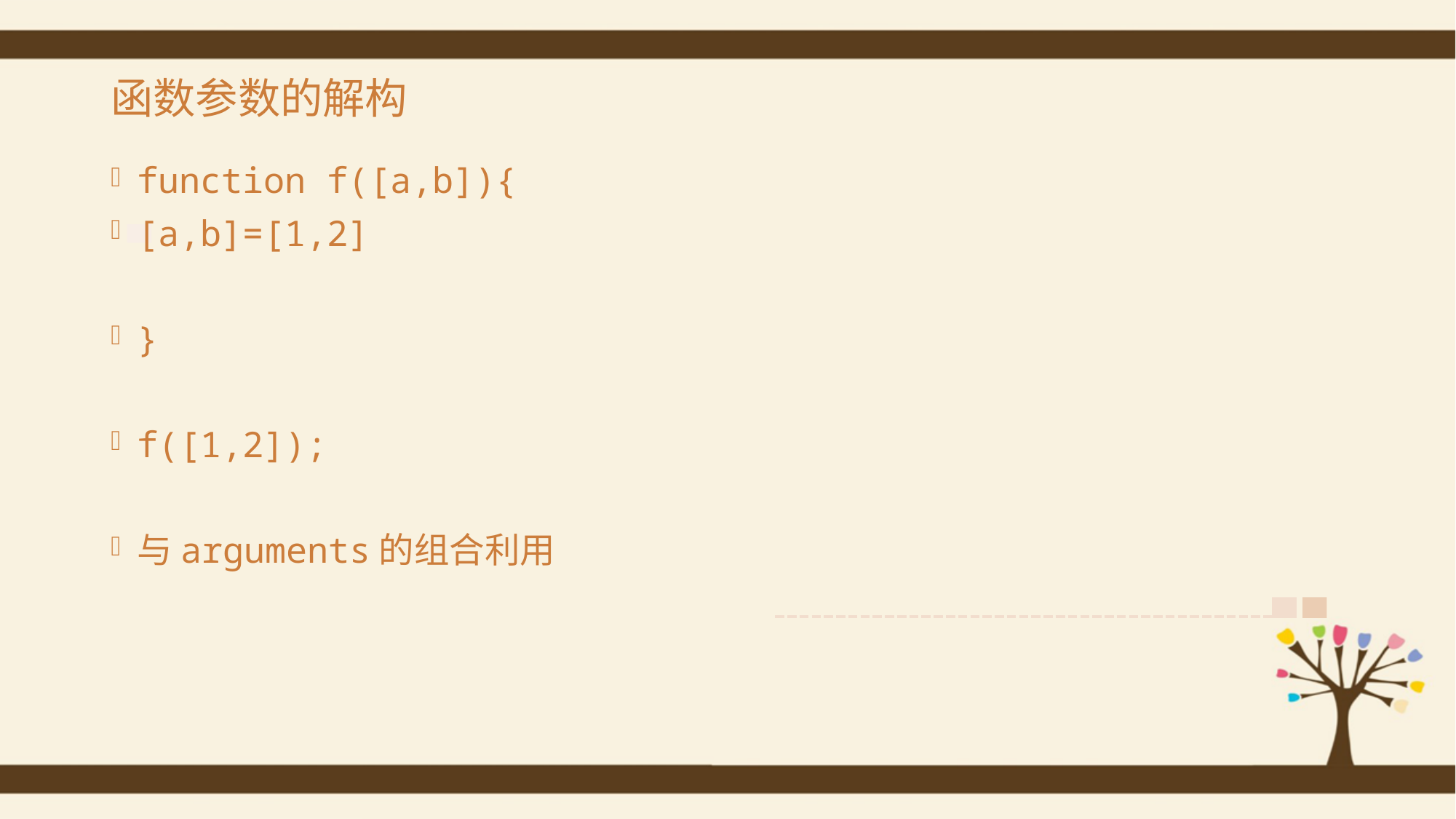

# 函数参数的解构
function f([a,b]){
[a,b]=[1,2]

}

f([1,2]);

与arguments的组合利用